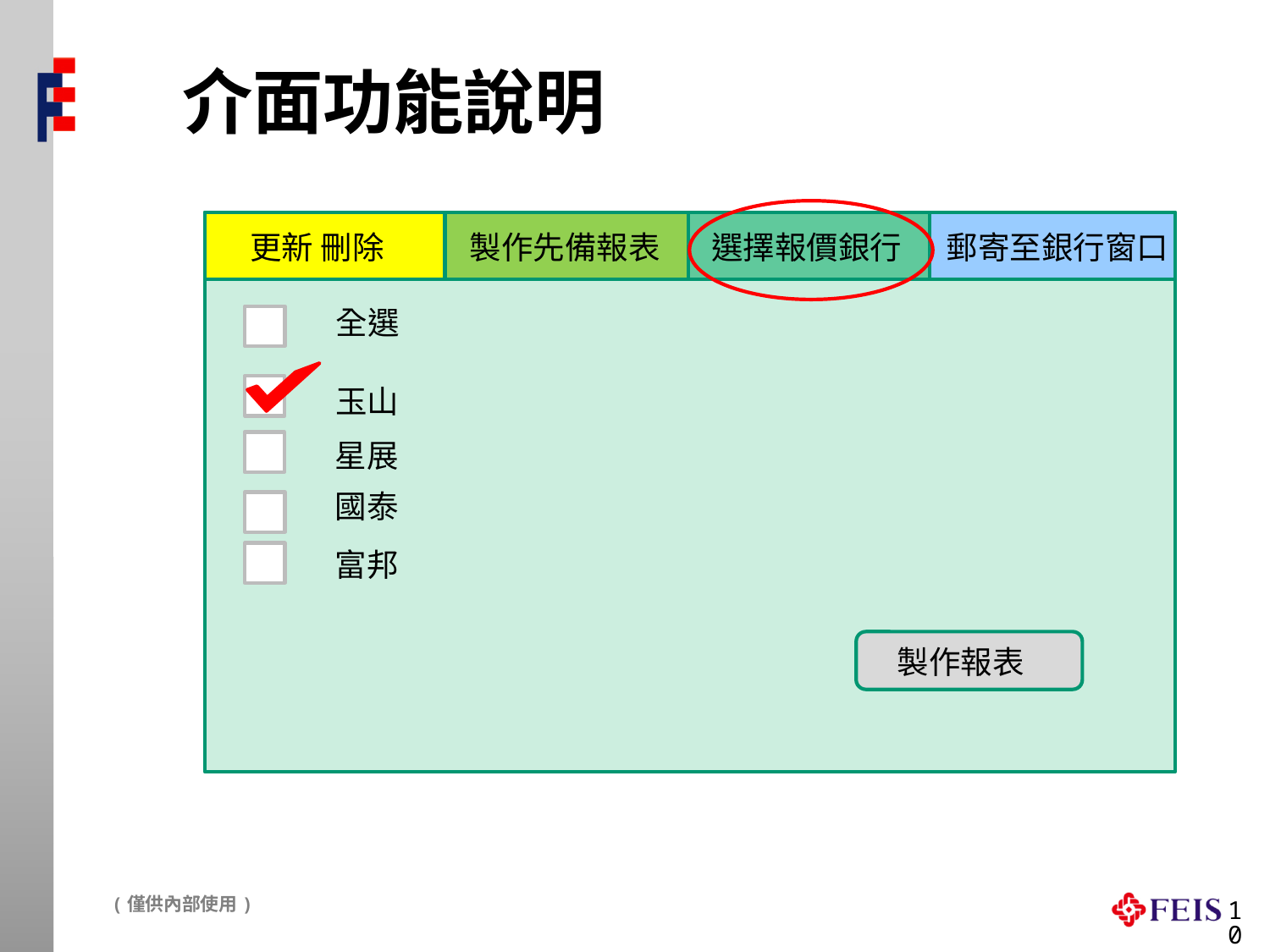

# 介面功能說明

更新 刪除
製作先備報表
選擇報價銀行
郵寄至銀行窗口
全選

玉山

星展

國泰

富邦

製作報表
10